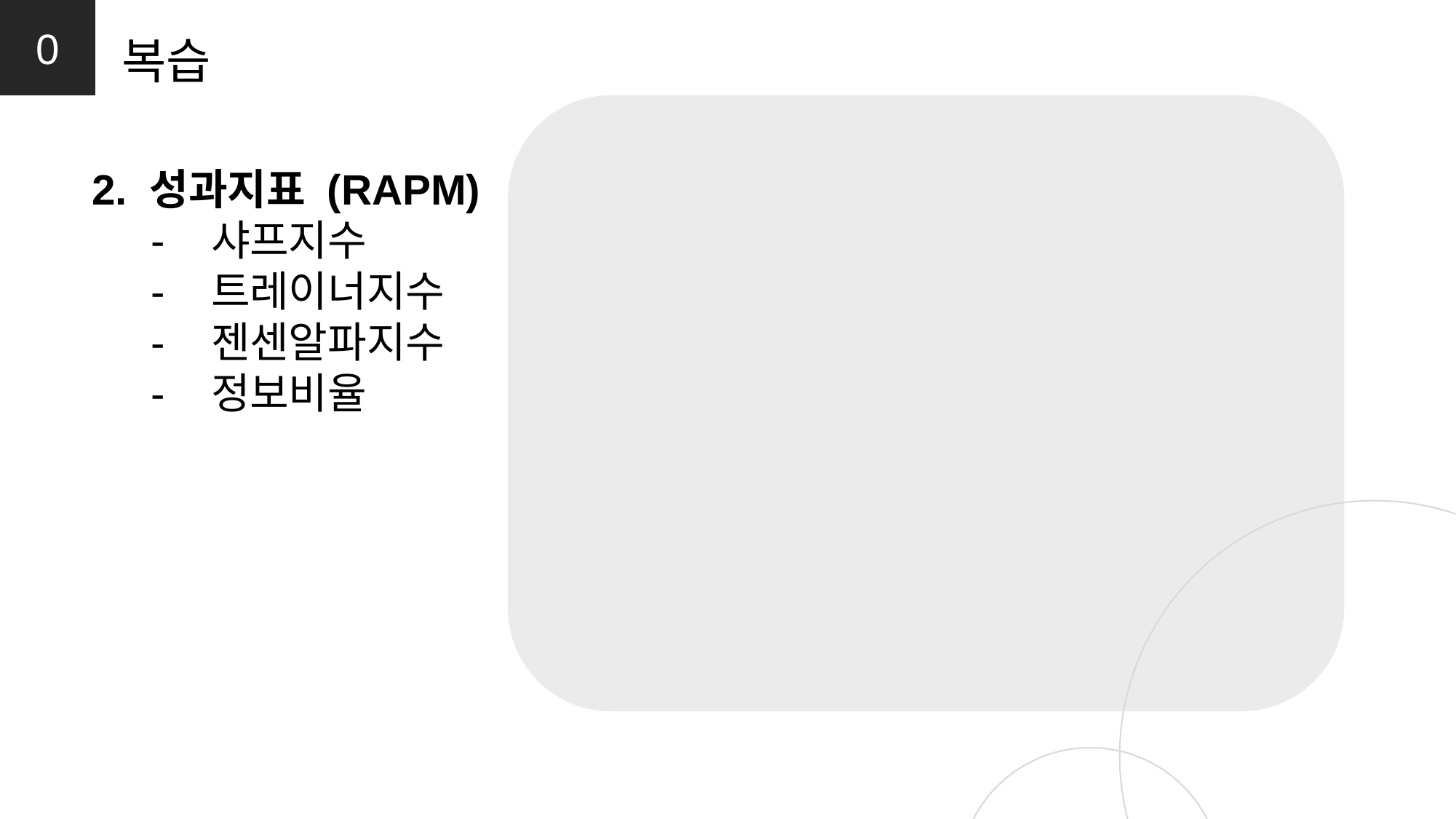

0
복습

2. 성과지표 (RAPM)
     -   샤프지수
     -   트레이너지수
     -   젠센알파지수
     -   정보비율